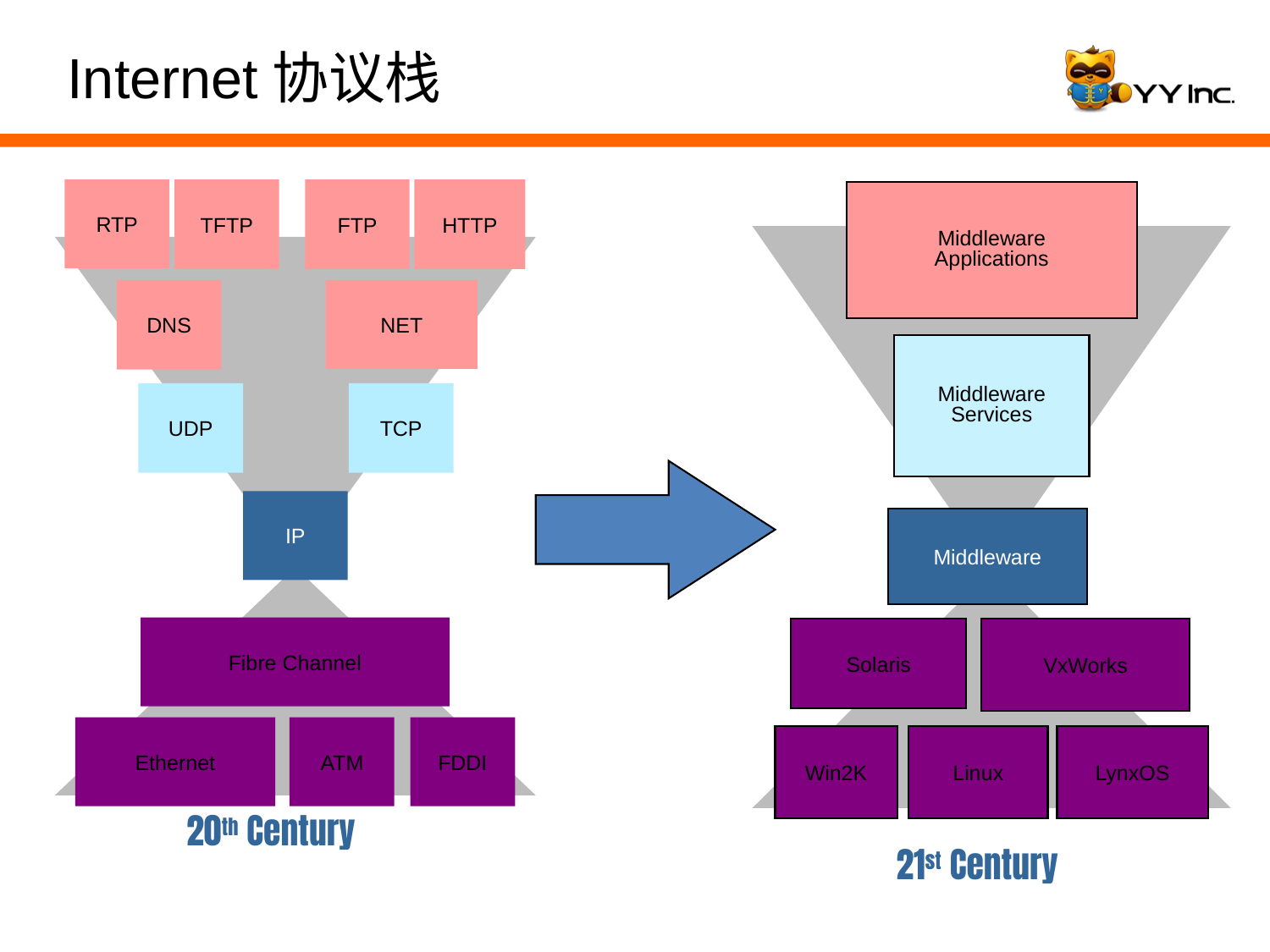

Internet协议栈
RTP
TFTP
FTP
HTTP

DNS
NET
UDP
TCP
IP
Fibre Channel
Ethernet
ATM
FDDI
20th Century
Middleware
Applications

Middleware
Services
Middleware
Solaris
VxWorks
Win2K
Linux
LynxOS

21st Century